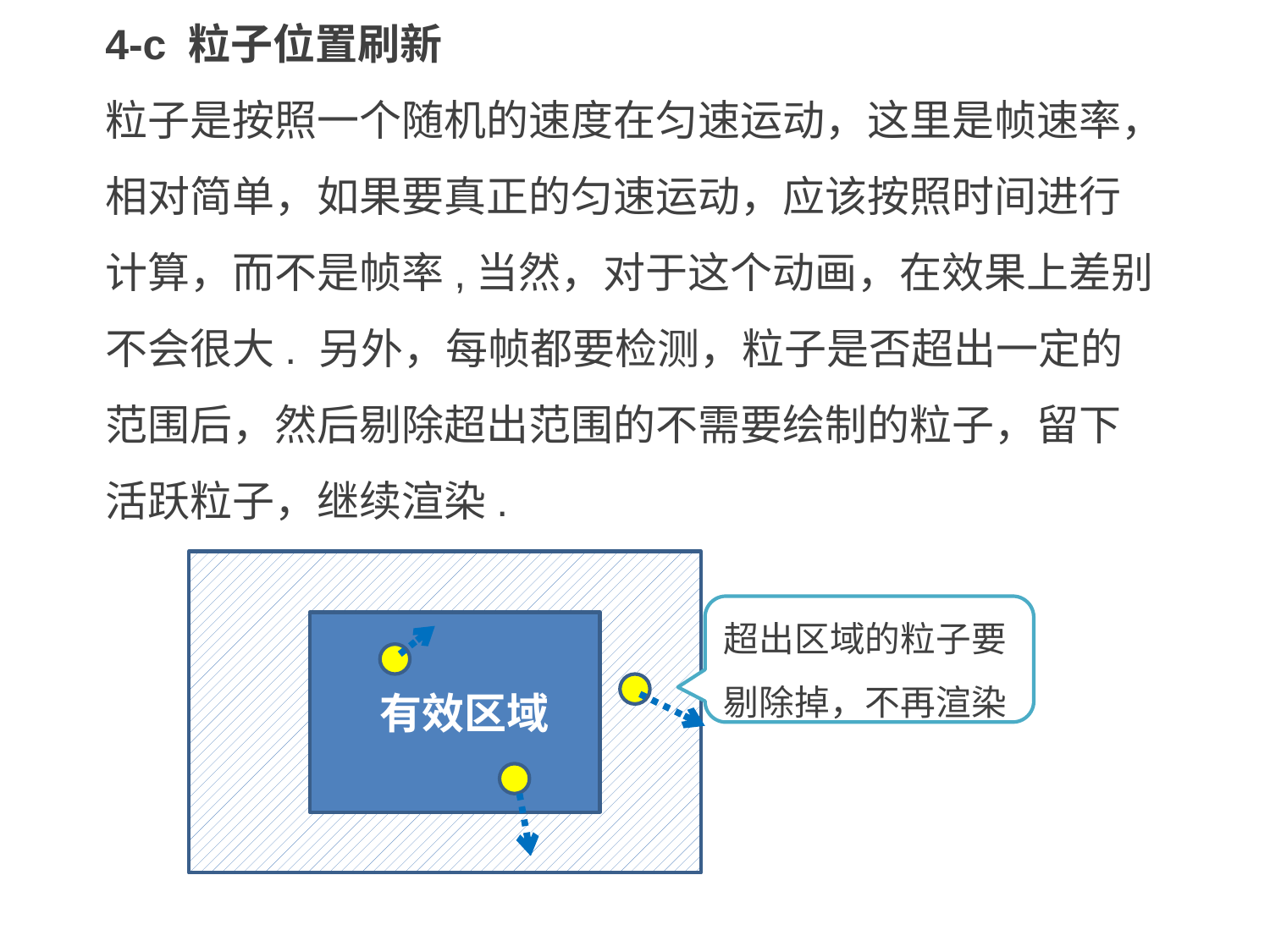

4-c 粒子位置刷新
粒子是按照一个随机的速度在匀速运动，这里是帧速率，相对简单，如果要真正的匀速运动，应该按照时间进行计算，而不是帧率,当然，对于这个动画，在效果上差别不会很大. 另外，每帧都要检测，粒子是否超出一定的范围后，然后剔除超出范围的不需要绘制的粒子，留下活跃粒子，继续渲染.

超出区域的粒子要剔除掉，不再渲染
 有效区域